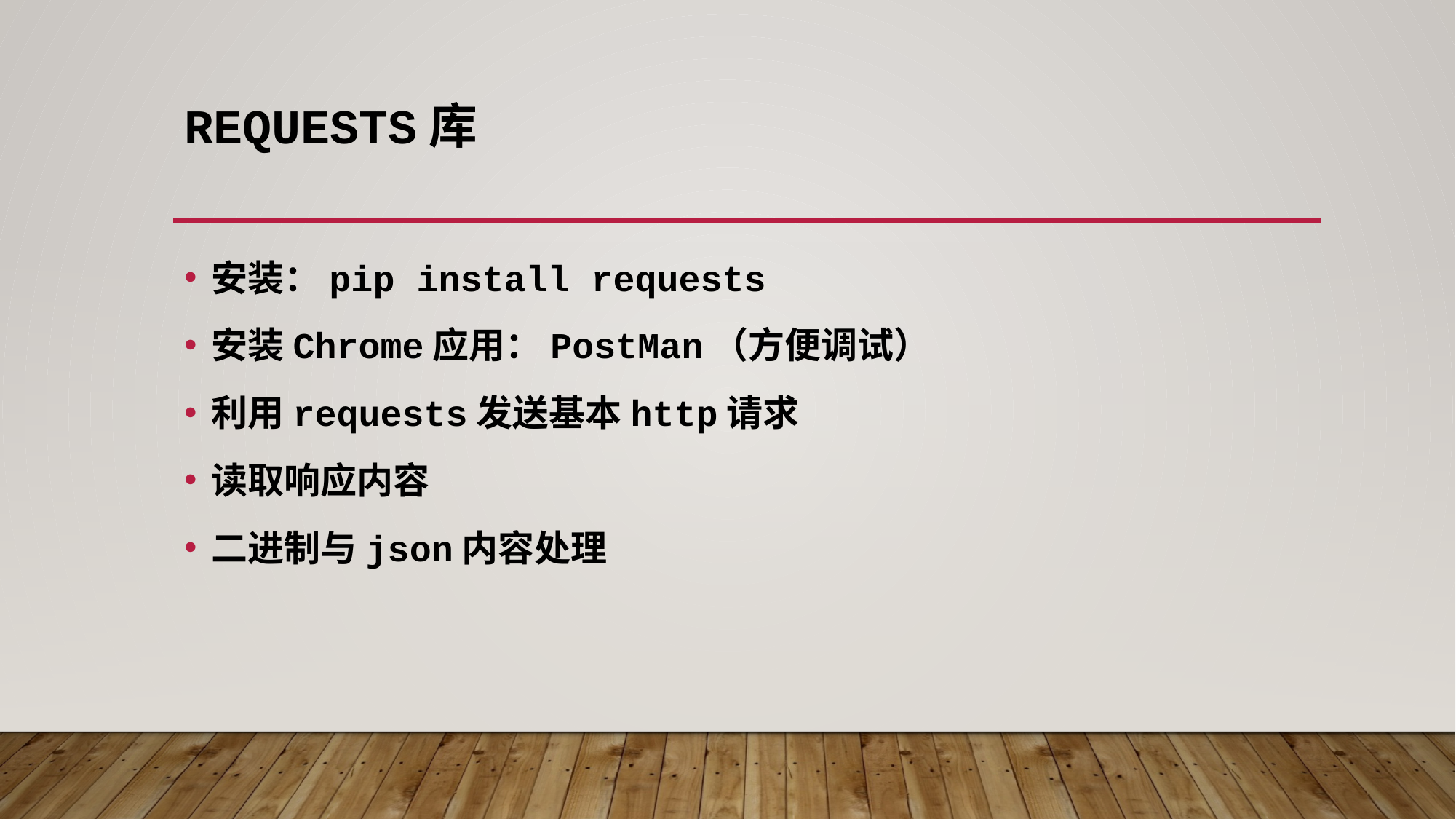

# REQUESTS库
安装：pip install requests
安装Chrome应用：PostMan（方便调试）
利用requests发送基本http请求
读取响应内容
二进制与json内容处理